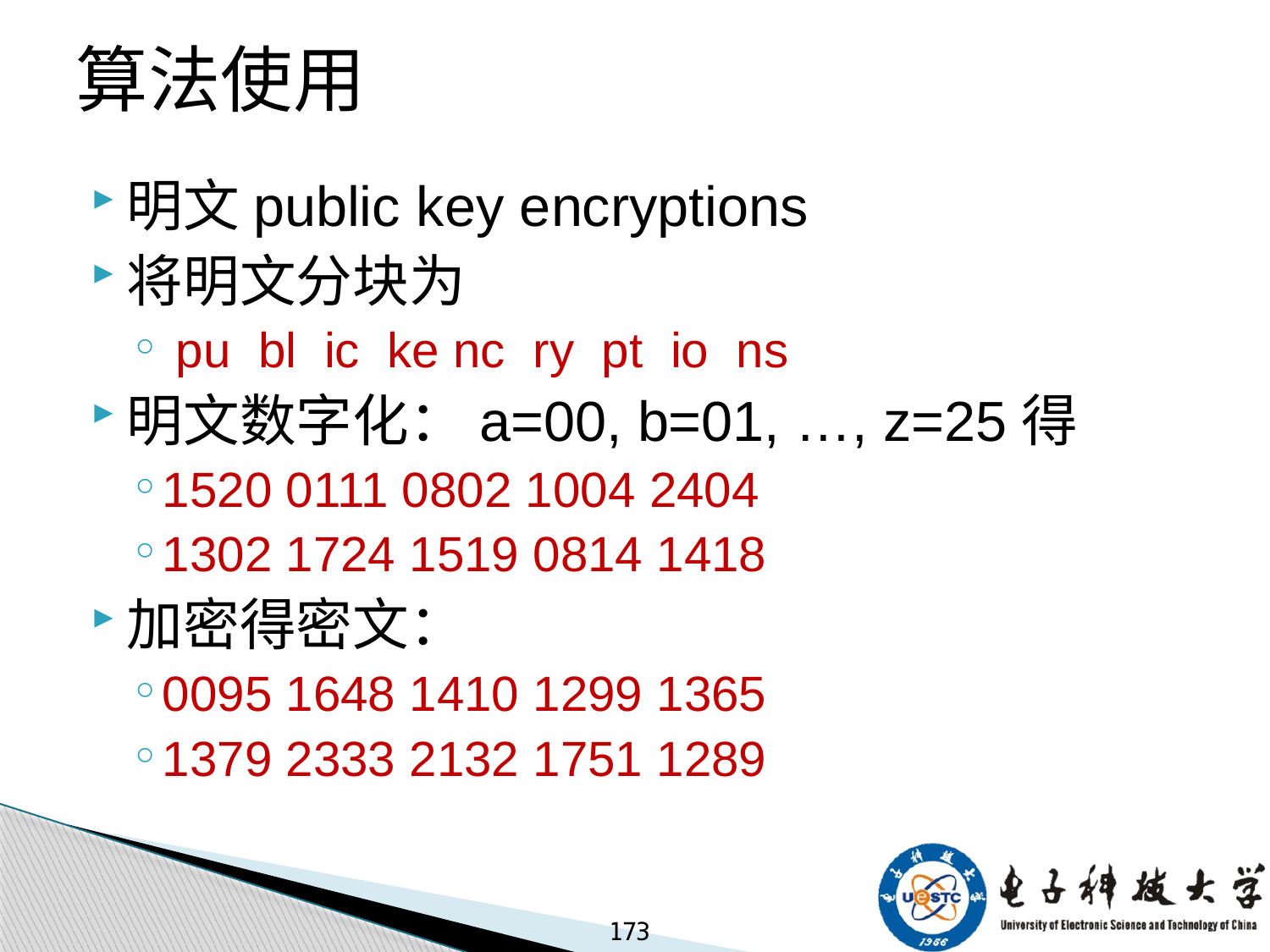

# 算法使用
明文public key encryptions
将明文分块为
 pu  bl  ic  ke nc  ry  pt  io  ns
明文数字化：a=00, b=01, …, z=25得
1520 0111 0802 1004 2404
1302 1724 1519 0814 1418
加密得密文：
0095 1648 1410 1299 1365
1379 2333 2132 1751 1289

173